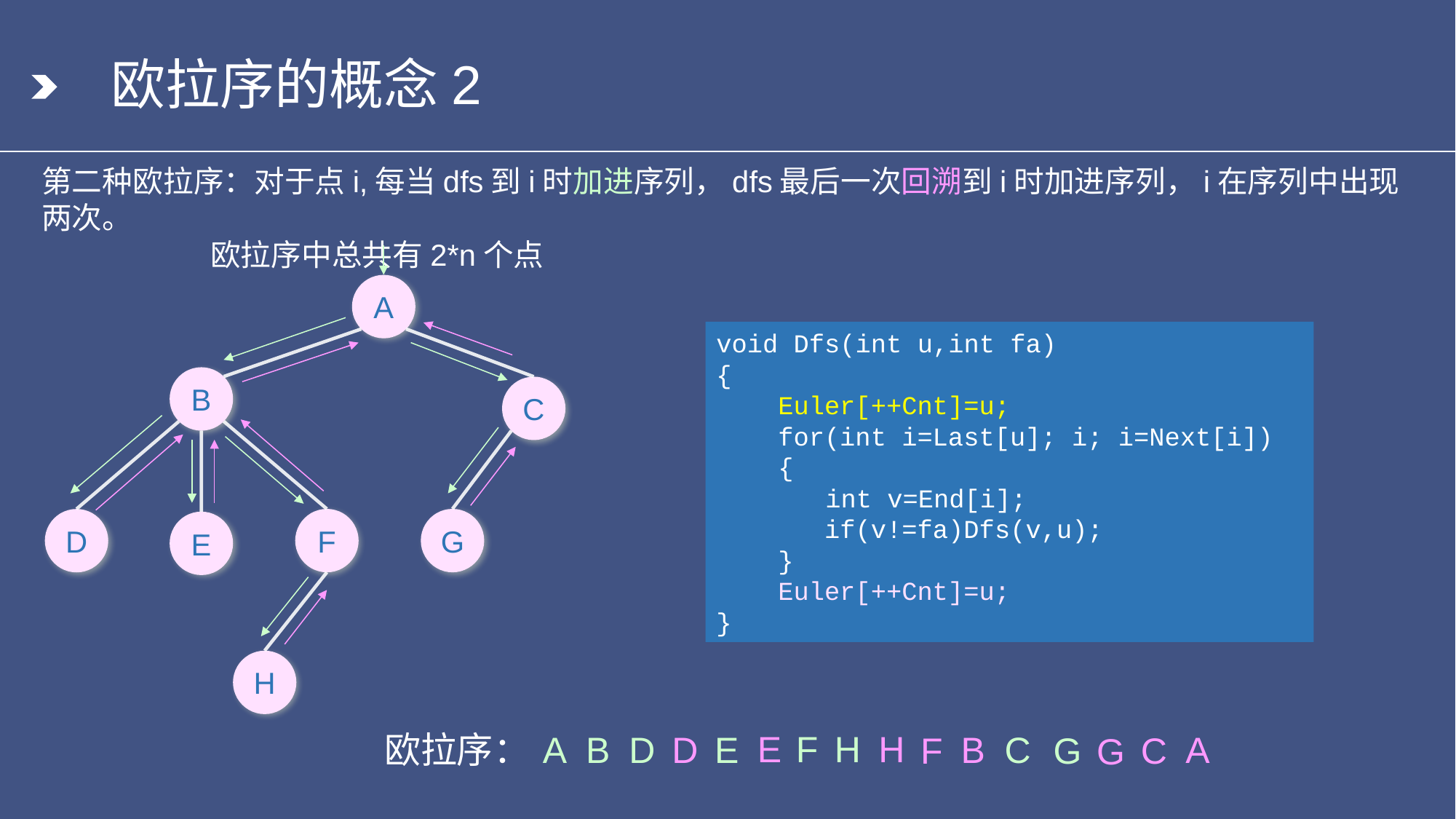

# 欧拉序的概念2
第二种欧拉序：对于点i,每当dfs到i时加进序列，dfs最后一次回溯到i时加进序列，i在序列中出现两次。
                        欧拉序中总共有2*n个点
A
void Dfs(int u,int fa)
{
    Euler[++Cnt]=u;
    for(int i=Last[u]; i; i=Next[i])
    {
    	int v=End[i];
       if(v!=fa)Dfs(v,u);
    }
    Euler[++Cnt]=u;
}
B
C
F
G
D
E
H
F
H
E
H
E
D
D
B
A
B
C
A
欧拉序：
F
G
C
G